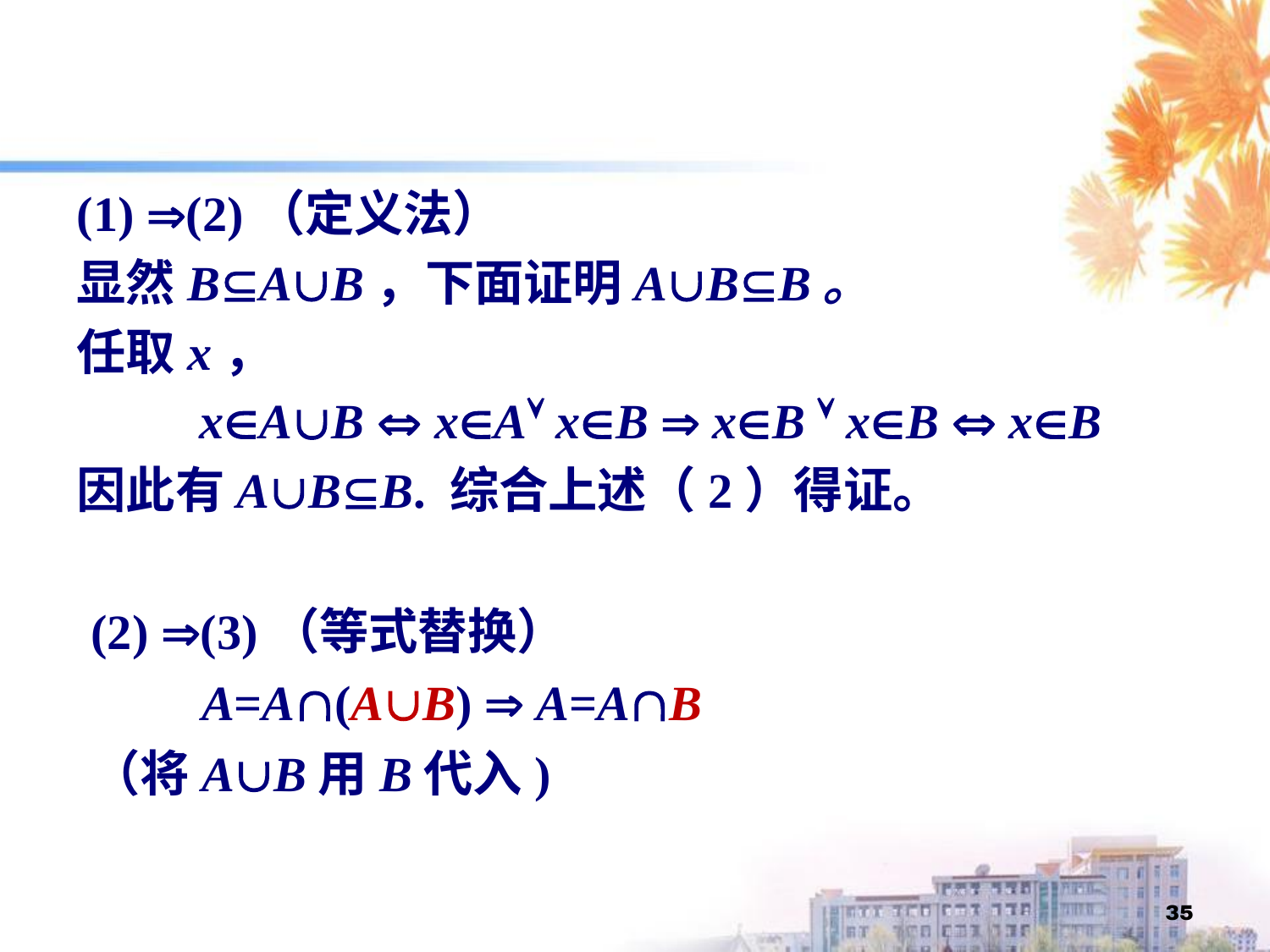

(1) ⇒(2)（定义法）
显然B⊆A∪B，下面证明A∪B⊆B。
任取x，
          x∈A∪B ⇔ x∈A∨ x∈B ⇒ x∈B ∨ x∈B ⇔ x∈B
因此有A∪B⊆B. 综合上述（2）得证。

(2) ⇒(3)（等式替换）
         A=A∩(A∪B) ⇒ A=A∩B
（将A∪B用B代入)

35